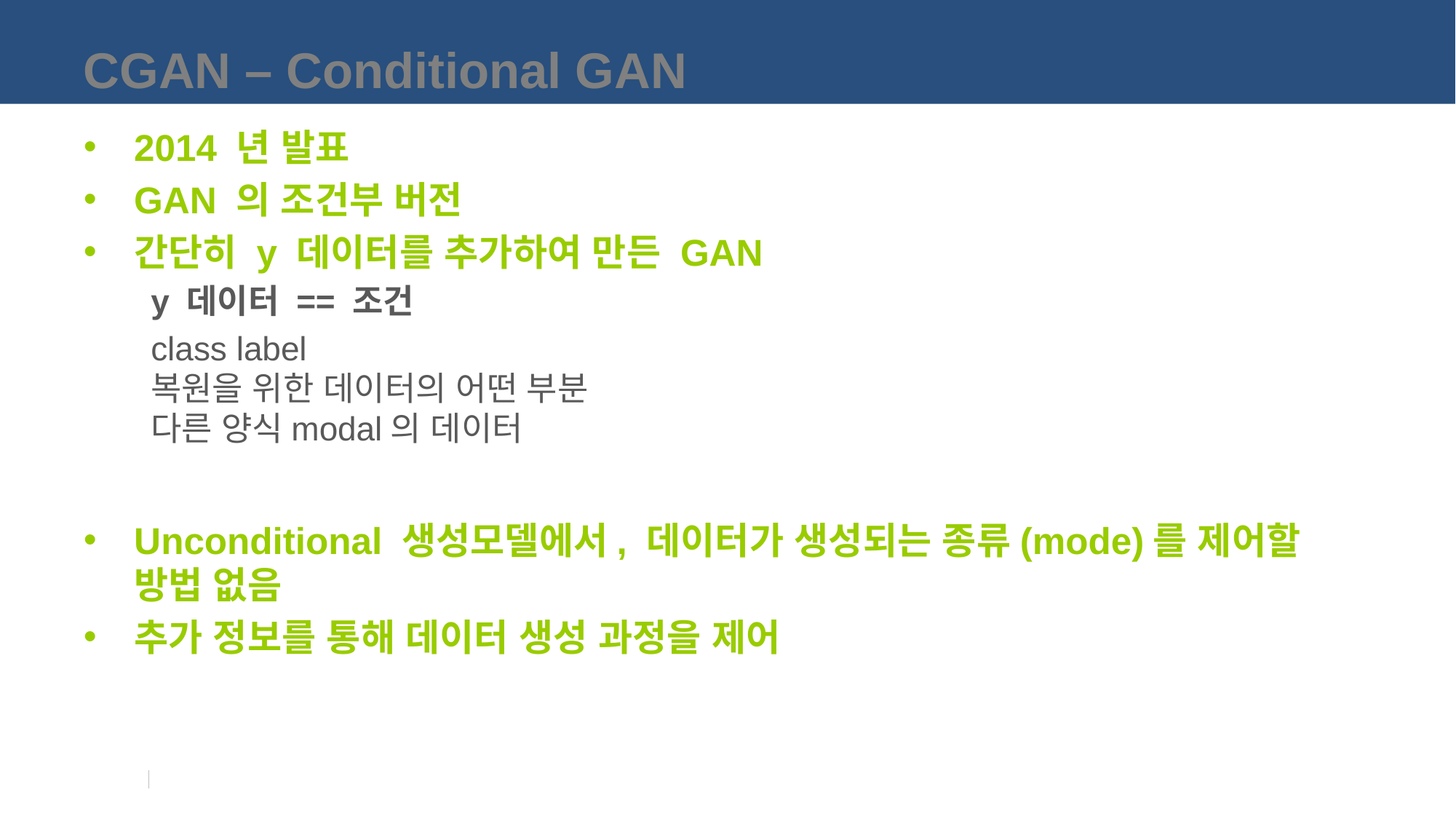

# CGAN – Conditional GAN
2014 년 발표
GAN 의 조건부 버전
간단히 y 데이터를 추가하여 만든 GAN
y 데이터 == 조건
class label
복원을 위한 데이터의 어떤 부분
다른 양식modal의 데이터

Unconditional 생성모델에서, 데이터가 생성되는 종류(mode)를 제어할 방법 없음
추가 정보를 통해 데이터 생성 과정을 제어